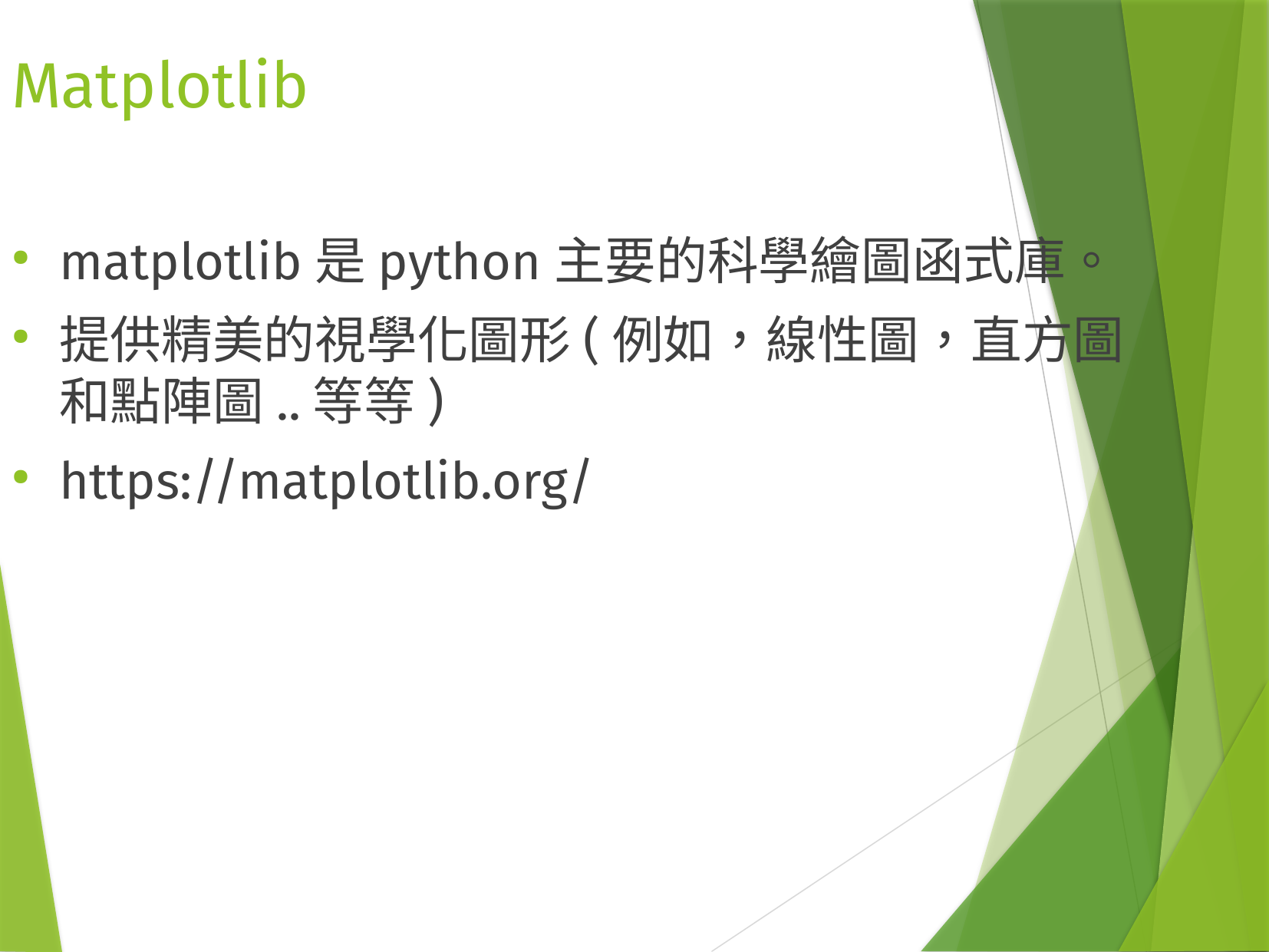

Matplotlib
matplotlib是python主要的科學繪圖函式庫。
提供精美的視學化圖形(例如，線性圖，直方圖和點陣圖..等等)
https://matplotlib.org/